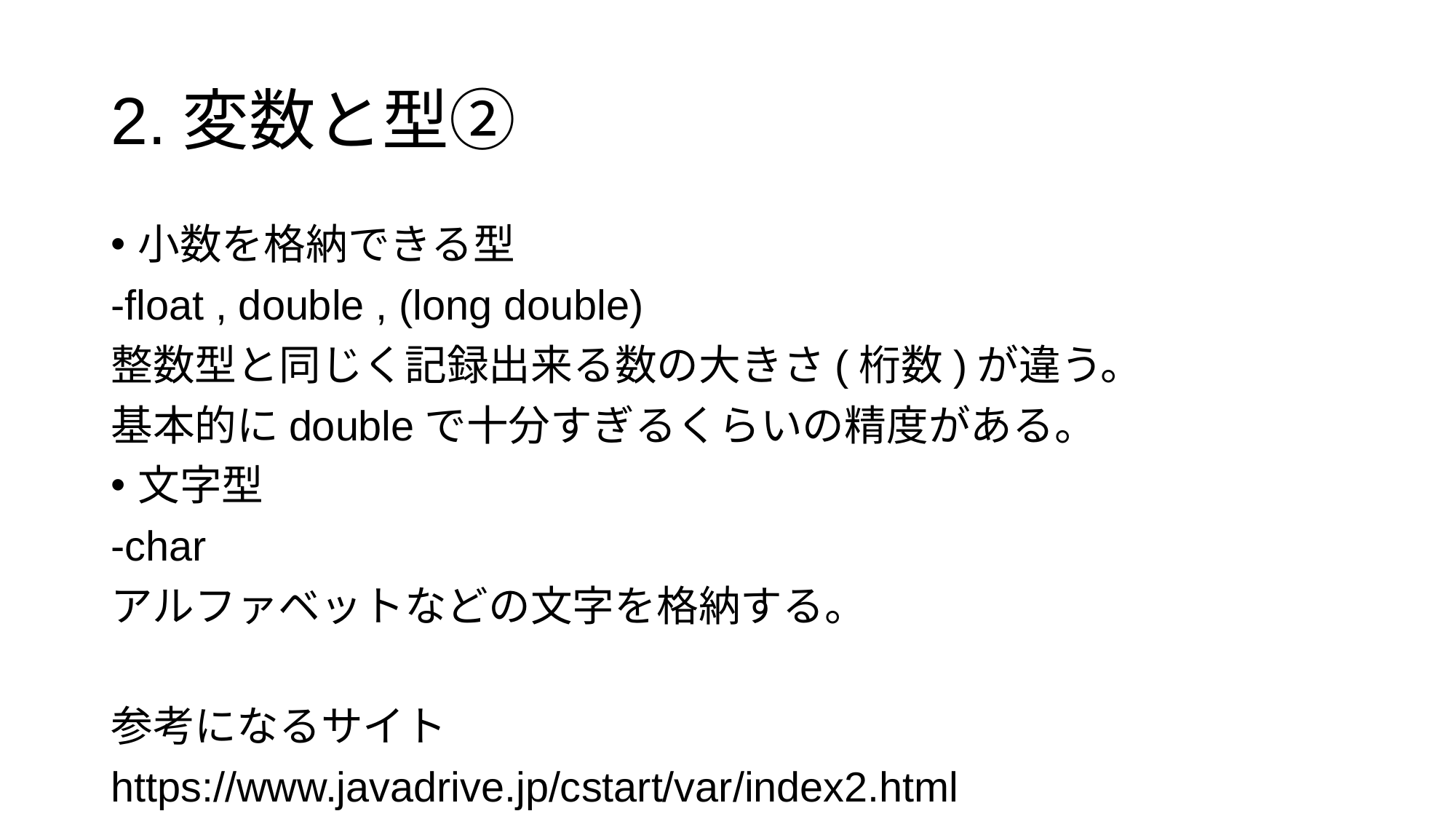

# 2.変数と型②
小数を格納できる型
-float , double , (long double)
整数型と同じく記録出来る数の大きさ(桁数)が違う。
基本的にdoubleで十分すぎるくらいの精度がある。
文字型
-char
アルファベットなどの文字を格納する。

参考になるサイト
https://www.javadrive.jp/cstart/var/index2.html